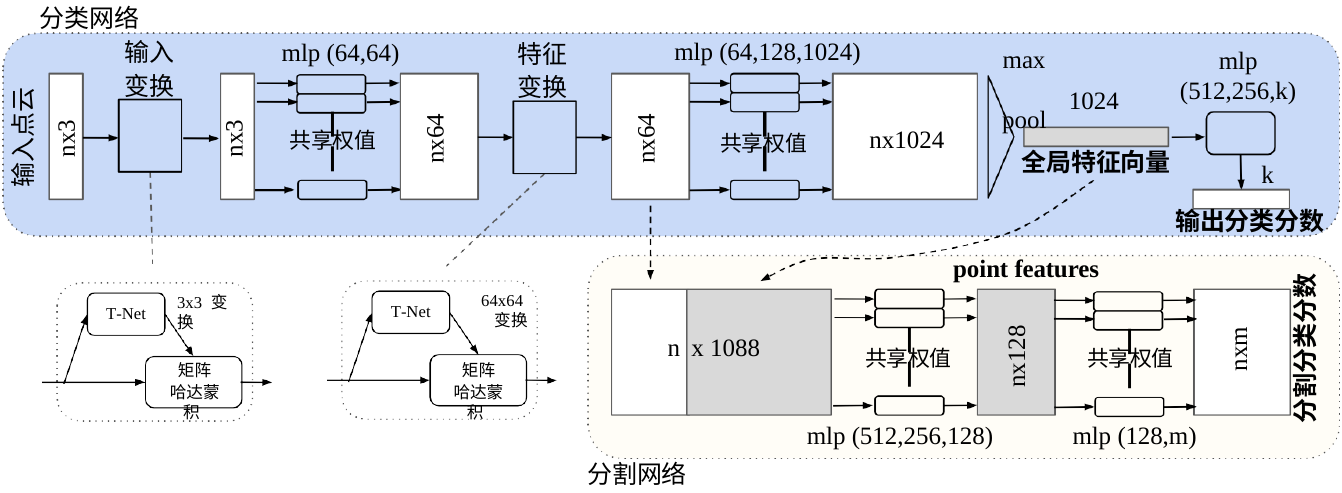

# 分类网络
输入
变换
mlp (64,128,1024)
mlp (64,64)
特征
变换
max  pool
mlp  (512,256,k)
输入点云
1024
nx64
nx64
nx3
nx3
nx1024
共享权值
共享权值
k
输出分类分数
全局特征向量
point features
分割分类分数
64x64
变换
3x3 变换
T-Net
T-Net
nx128
nxm
n x 1088
共享权值
共享权值
矩阵
哈达蒙积
矩阵
哈达蒙积
mlp (512,256,128)
分割网络
mlp (128,m)